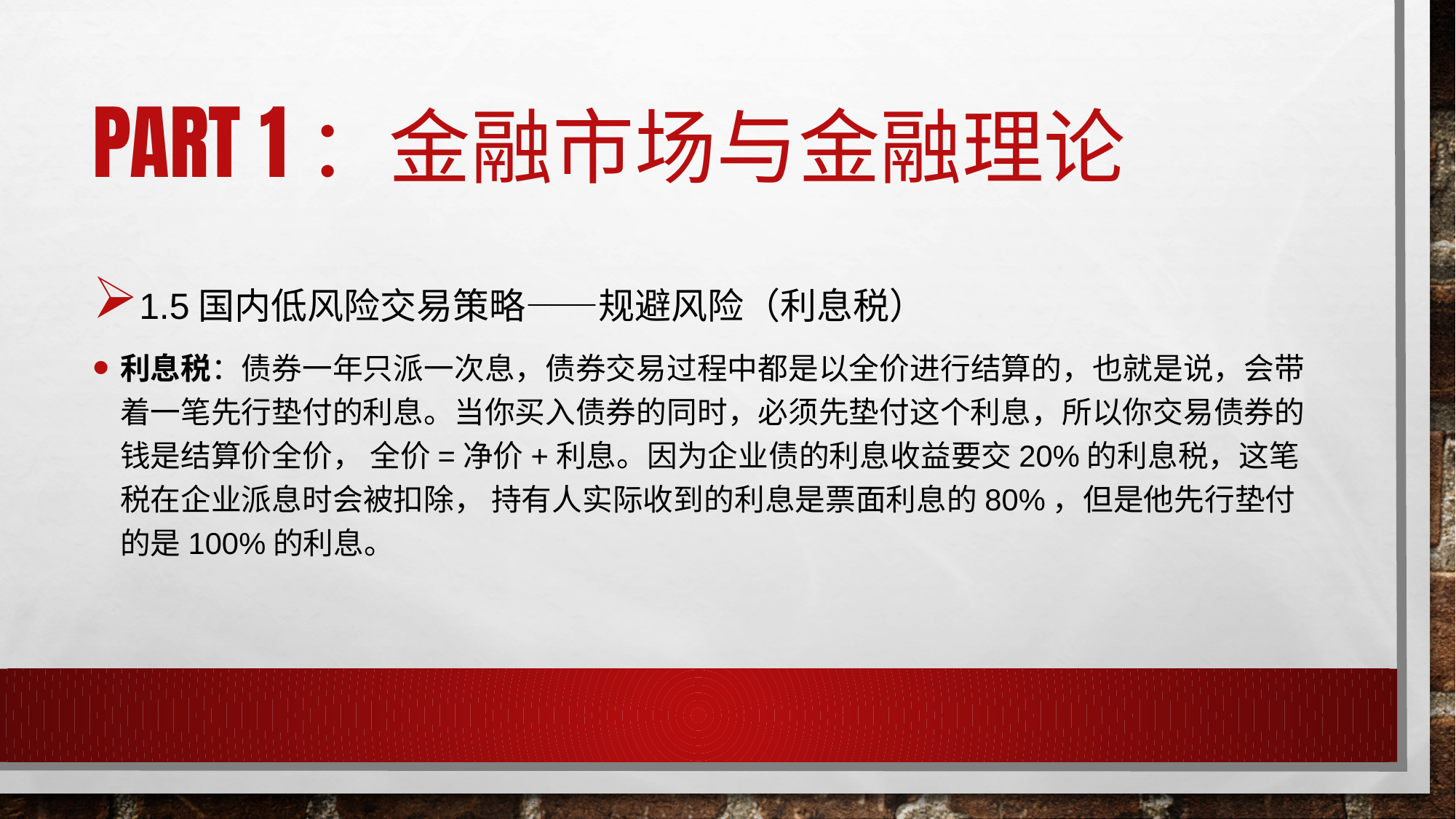

# Part 1：金融市场与金融理论
1.5国内低风险交易策略——规避风险（利息税）
利息税：债券⼀年只派⼀次息，债券交易过程中都是以全价进行结算的，也就是说，会带着一笔先行垫付的利息。当你买入债券的同时，必须先垫付这个利息，所以你交易债券的钱是结算价全价， 全价=净价+利息。因为企业债的利息收益要交20%的利息税，这笔税在企业派息时会被扣除， 持有⼈实际收到的利息是票面利息的80%，但是他先行垫付的是100%的利息。